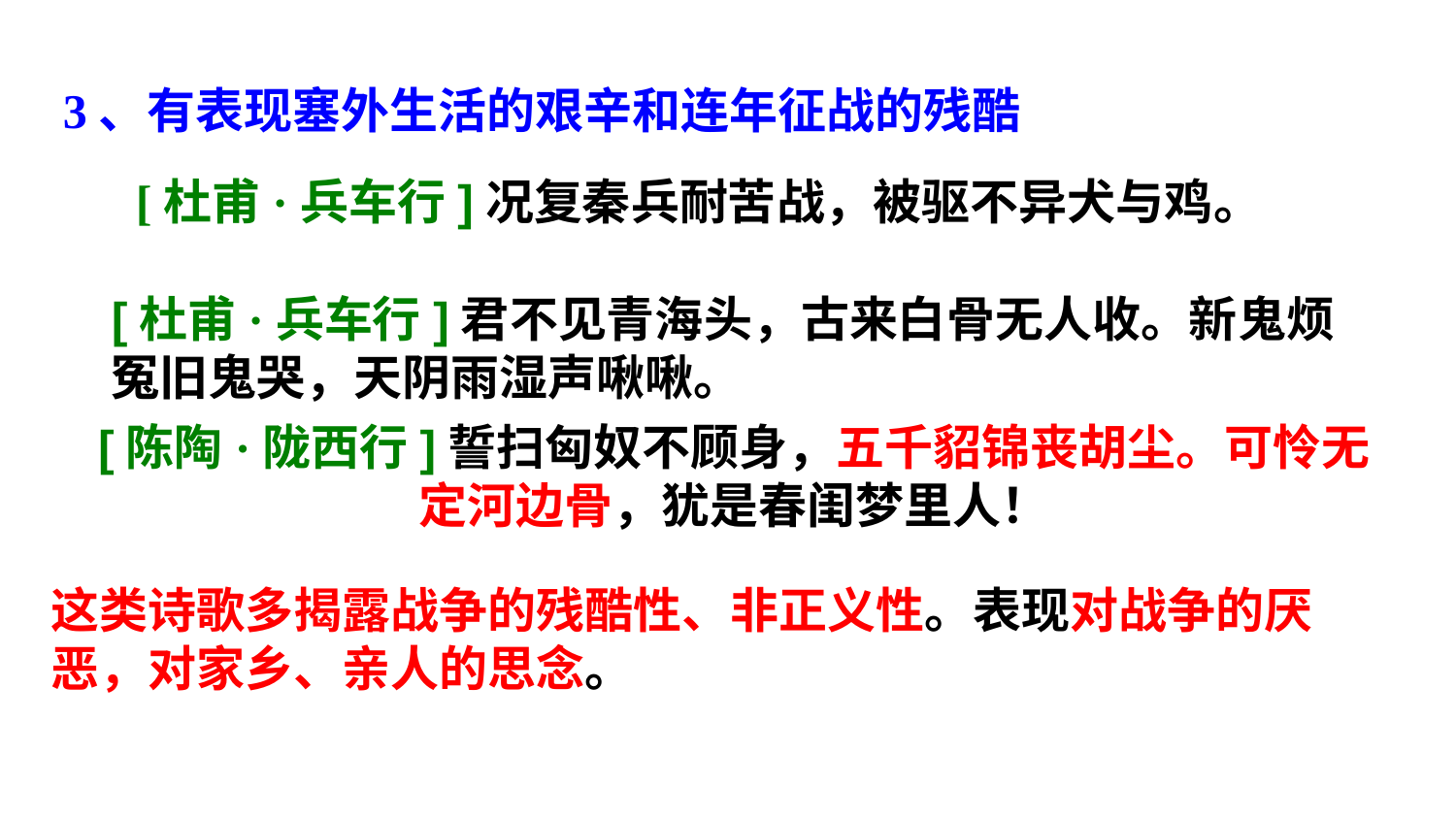

3、有表现塞外生活的艰辛和连年征战的残酷

[杜甫·兵车行]况复秦兵耐苦战，被驱不异犬与鸡。

[杜甫·兵车行]君不见青海头，古来白骨无人收。新鬼烦冤旧鬼哭，天阴雨湿声啾啾。

[陈陶·陇西行]誓扫匈奴不顾身，五千貂锦丧胡尘。可怜无定河边骨，犹是春闺梦里人！

这类诗歌多揭露战争的残酷性、非正义性。表现对战争的厌恶，对家乡、亲人的思念。